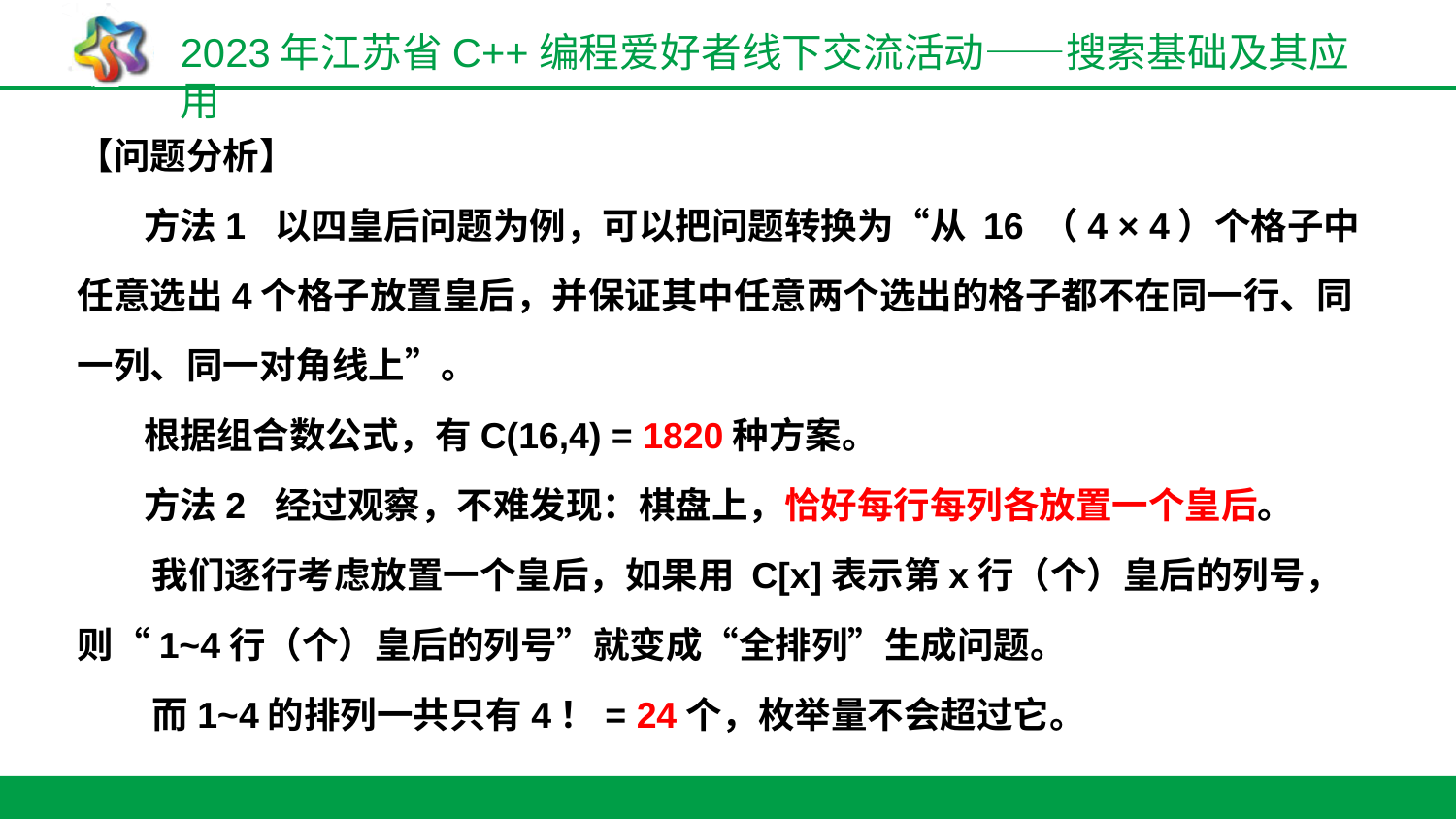

【问题分析】
       方法1  以四皇后问题为例，可以把问题转换为“从 16 （4 × 4）个格子中任意选出4个格子放置皇后，并保证其中任意两个选出的格子都不在同一行、同一列、同一对角线上”。
       根据组合数公式，有C(16,4) = 1820种方案。
       方法2  经过观察，不难发现：棋盘上，恰好每行每列各放置一个皇后。
        我们逐行考虑放置一个皇后，如果用 C[x]表示第x行（个）皇后的列号，则“1~4行（个）皇后的列号”就变成“全排列”生成问题。
        而1~4的排列一共只有4！= 24个，枚举量不会超过它。